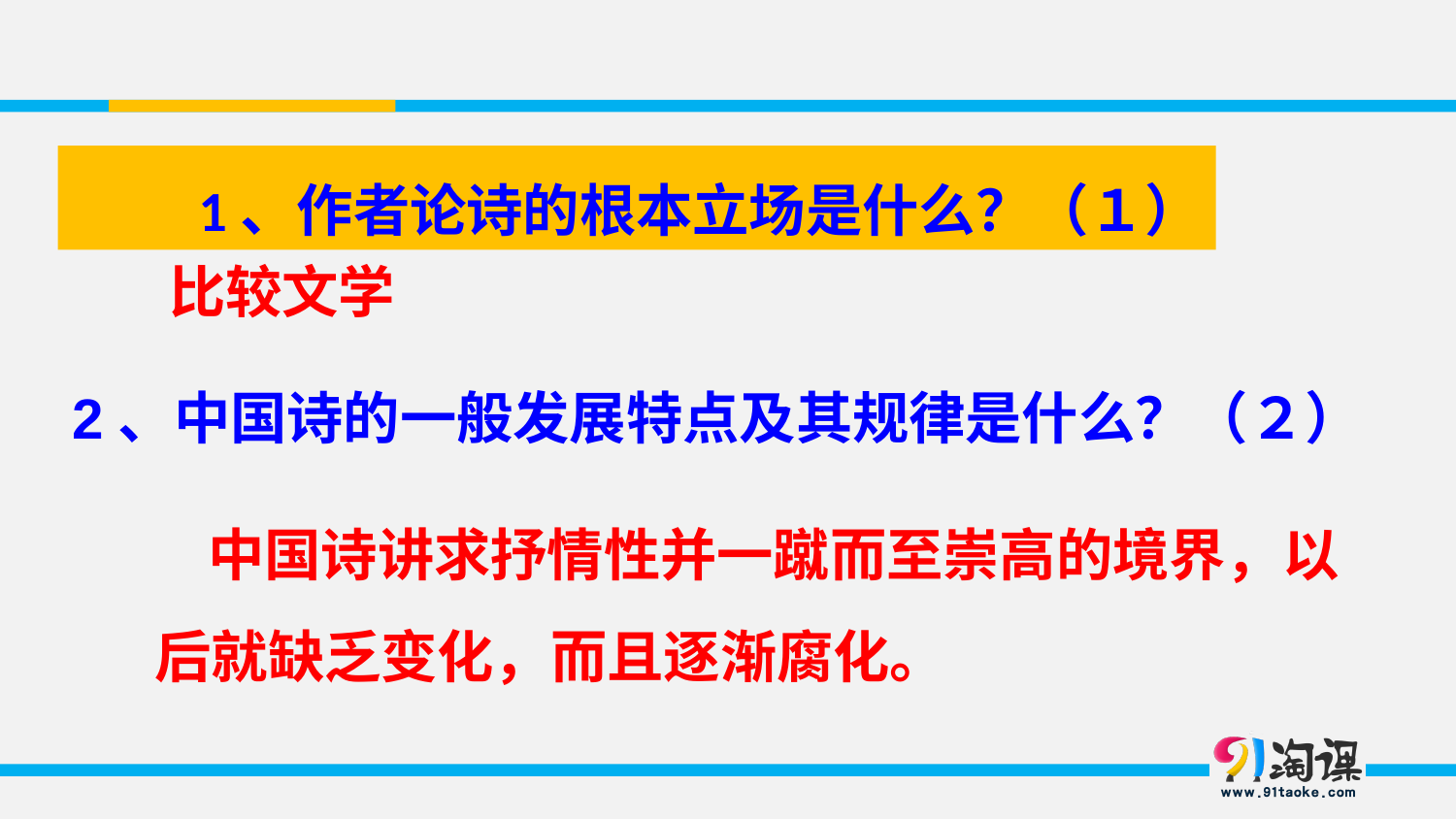

1、作者论诗的根本立场是什么？（１）
比较文学
2、中国诗的一般发展特点及其规律是什么？（２）
　    中国诗讲求抒情性并一蹴而至崇高的境界，以后就缺乏变化，而且逐渐腐化。